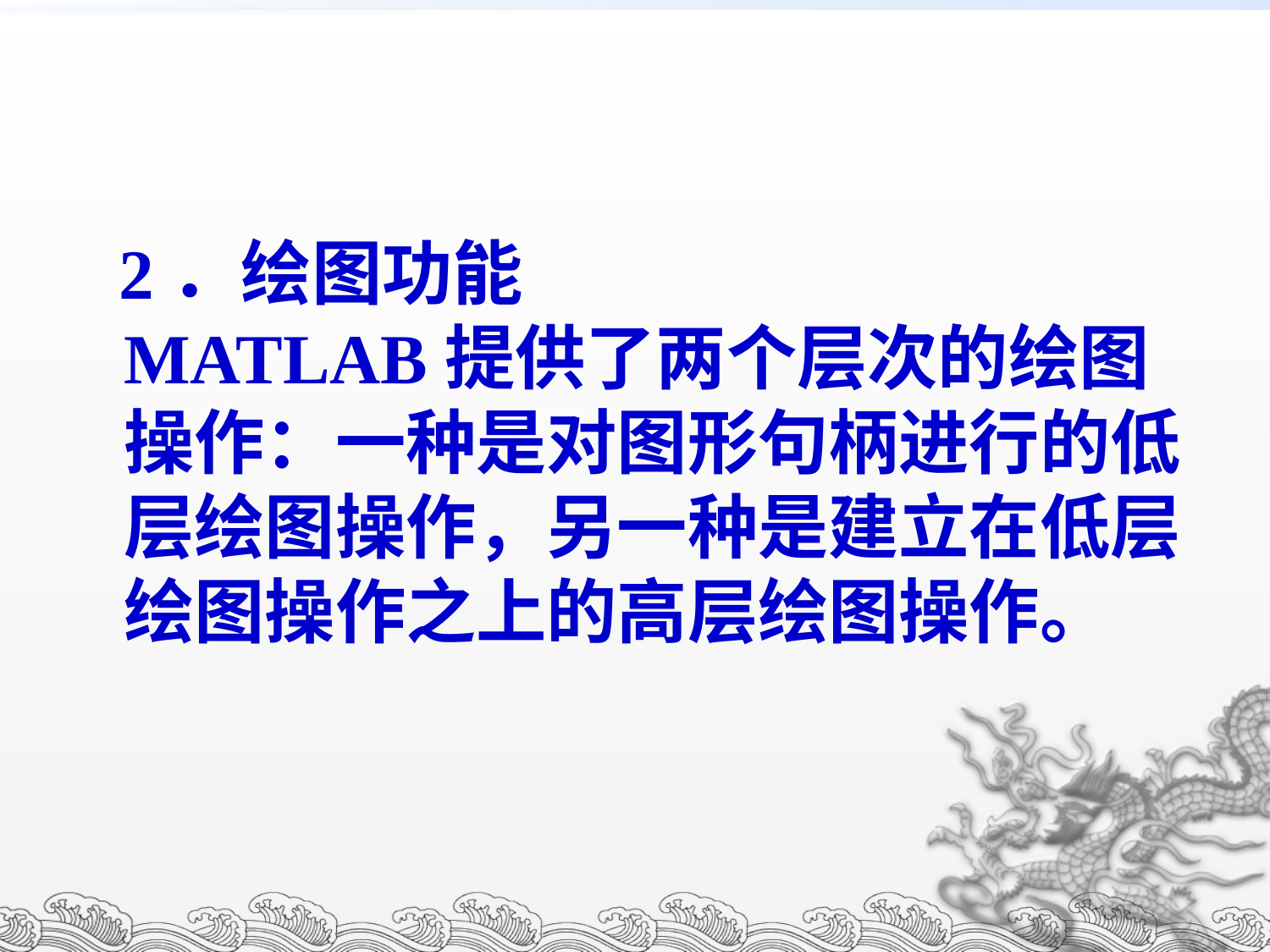

2．绘图功能
MATLAB提供了两个层次的绘图操作：一种是对图形句柄进行的低层绘图操作，另一种是建立在低层绘图操作之上的高层绘图操作。